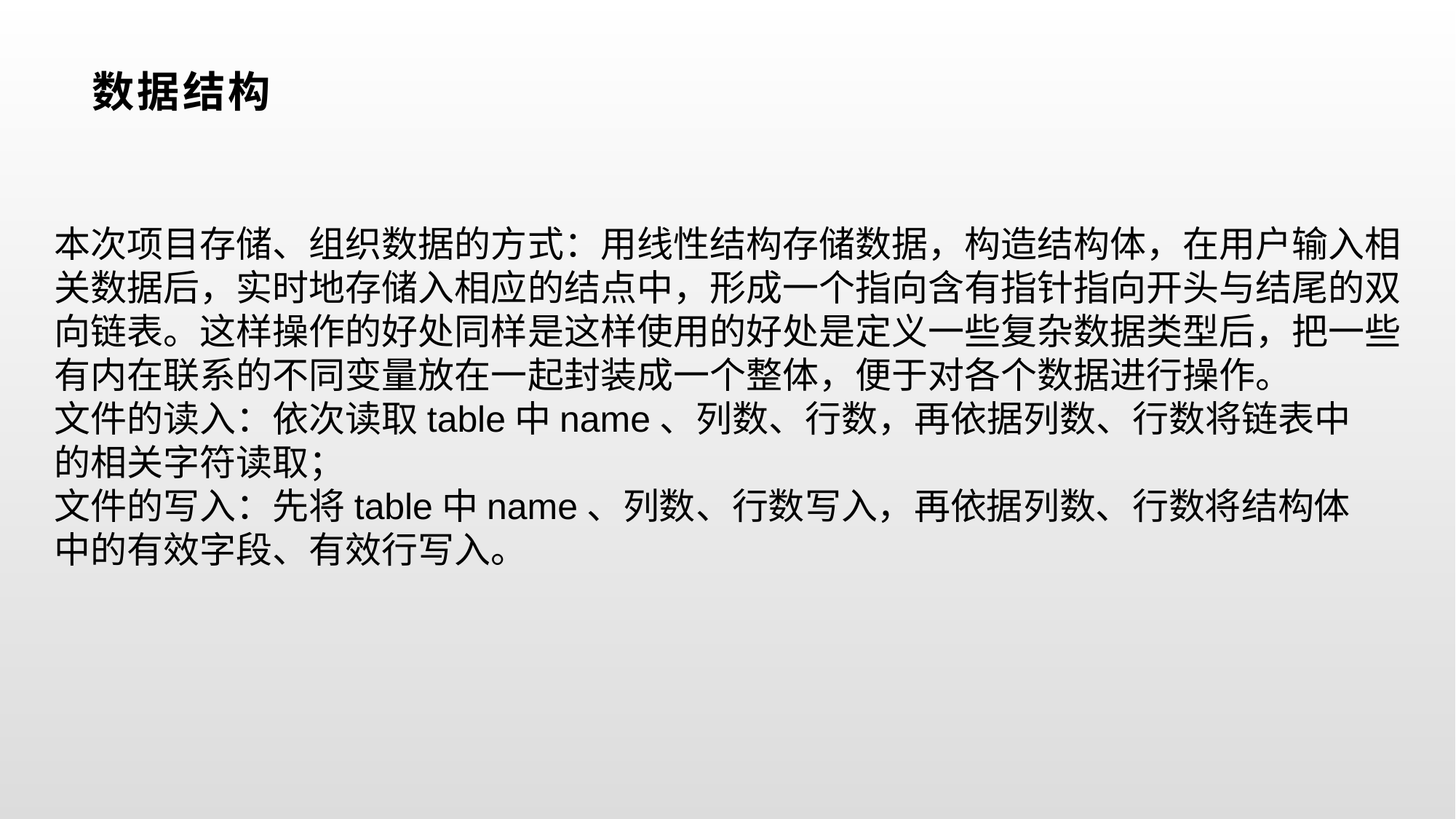

# 数据结构
本次项目存储、组织数据的方式：用线性结构存储数据，构造结构体，在用户输入相
关数据后，实时地存储入相应的结点中，形成一个指向含有指针指向开头与结尾的双
向链表。这样操作的好处同样是这样使用的好处是定义一些复杂数据类型后，把一些
有内在联系的不同变量放在一起封装成一个整体，便于对各个数据进行操作。
文件的读入：依次读取table中name、列数、行数，再依据列数、行数将链表中
的相关字符读取；
文件的写入：先将table中name、列数、行数写入，再依据列数、行数将结构体
中的有效字段、有效行写入。